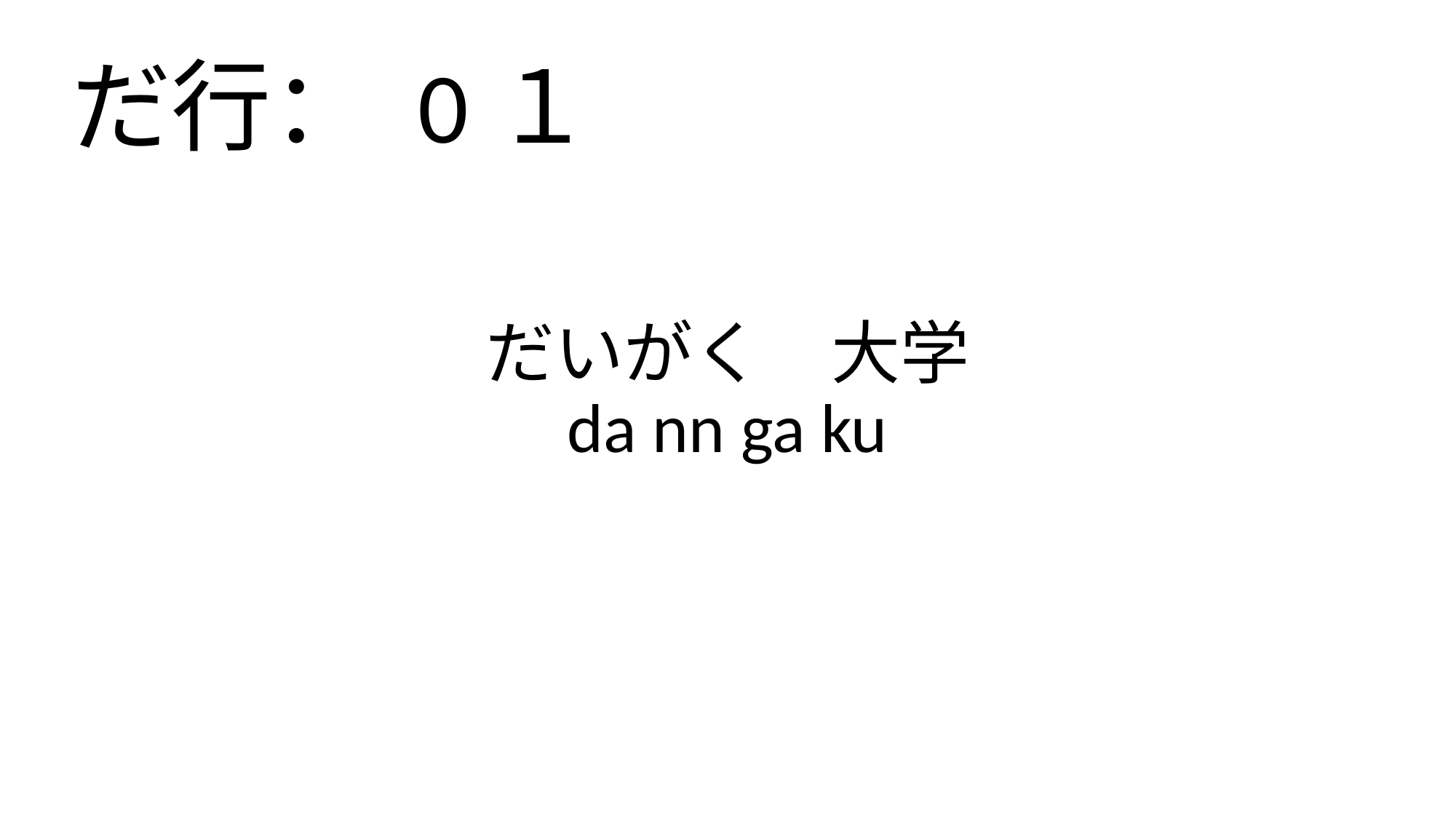

だ行： 0１
# だいがく　大学 da nn ga ku